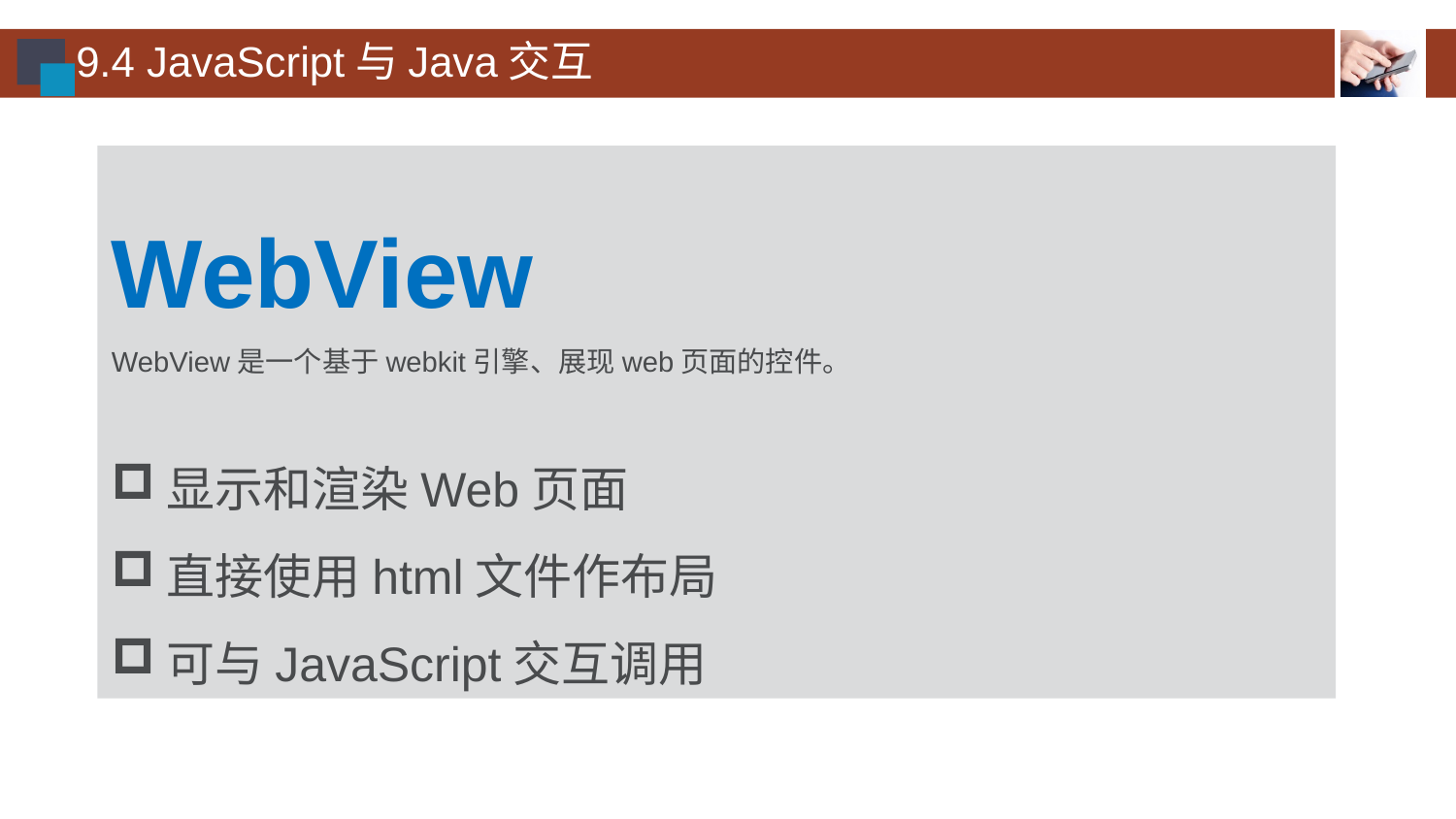

# 9.4 JavaScript与Java交互

WebView
WebView是一个基于webkit引擎、展现web页面的控件。

显示和渲染Web页面
直接使用html文件作布局
可与JavaScript交互调用